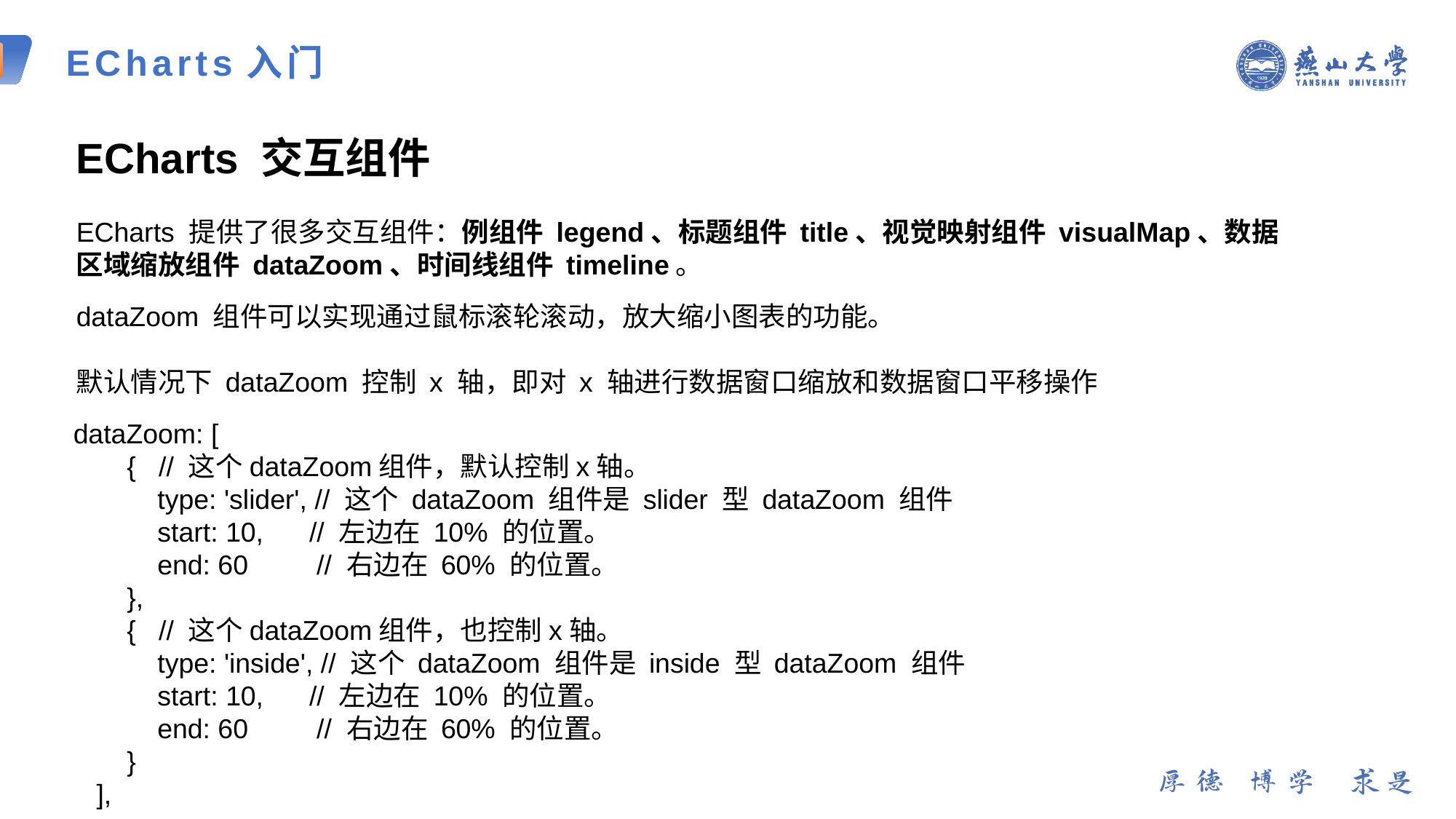

ECharts入门
ECharts 交互组件

ECharts 提供了很多交互组件：例组件 legend、标题组件 title、视觉映射组件 visualMap、数据区域缩放组件 dataZoom、时间线组件 timeline。

dataZoom 组件可以实现通过鼠标滚轮滚动，放大缩小图表的功能。

默认情况下 dataZoom 控制 x 轴，即对 x 轴进行数据窗口缩放和数据窗口平移操作
 dataZoom: [
        {   // 这个dataZoom组件，默认控制x轴。
            type: 'slider', // 这个 dataZoom 组件是 slider 型 dataZoom 组件
            start: 10,      // 左边在 10% 的位置。
            end: 60         // 右边在 60% 的位置。
        },
        {   // 这个dataZoom组件，也控制x轴。
            type: 'inside', // 这个 dataZoom 组件是 inside 型 dataZoom 组件
            start: 10,      // 左边在 10% 的位置。
            end: 60         // 右边在 60% 的位置。
        }
    ],